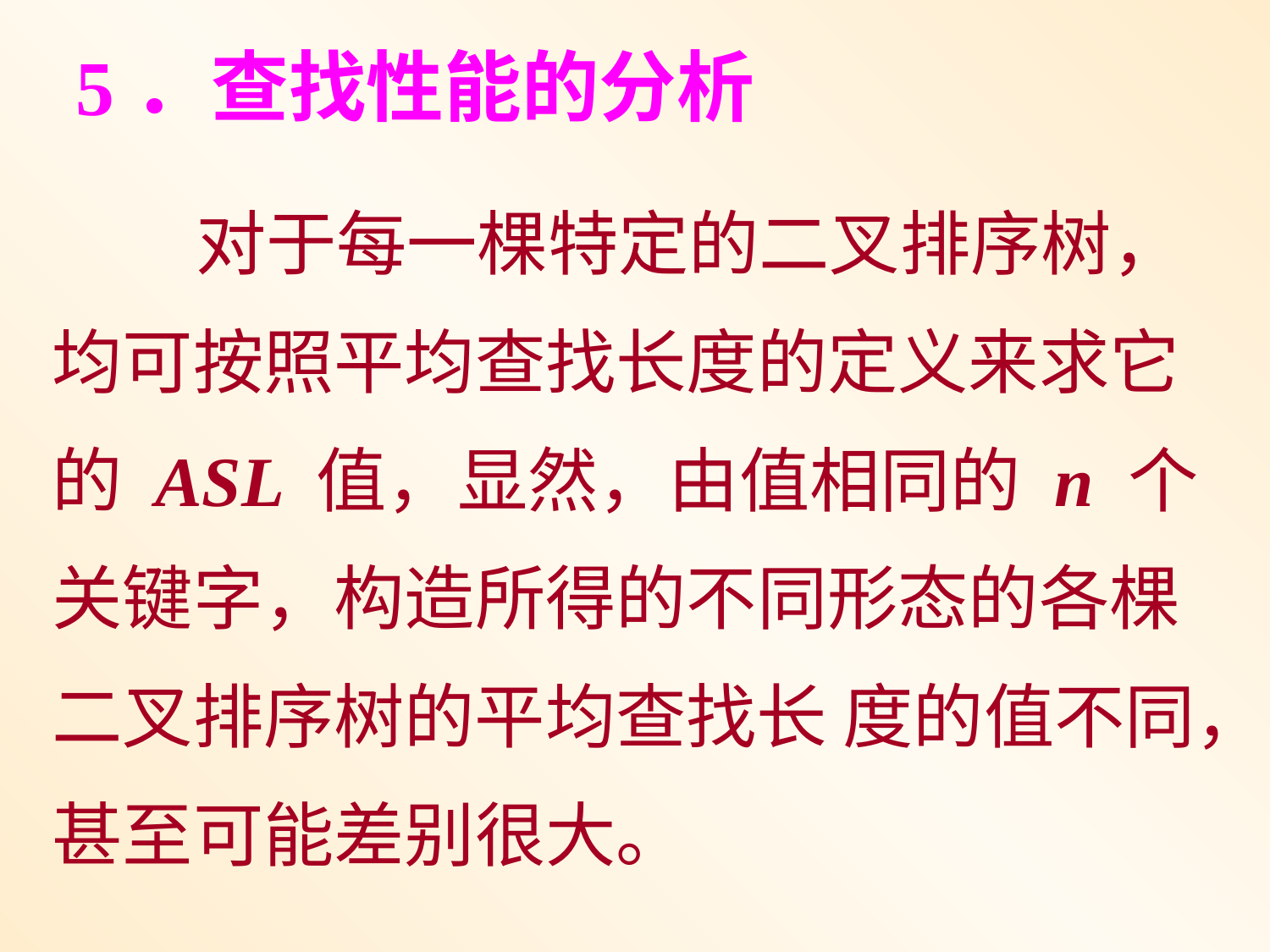

5．查找性能的分析
              对于每一棵特定的二叉排序树，均可按照平均查找长度的定义来求它的 ASL 值，显然，由值相同的 n 个关键字，构造所得的不同形态的各棵二叉排序树的平均查找长 度的值不同，甚至可能差别很大。